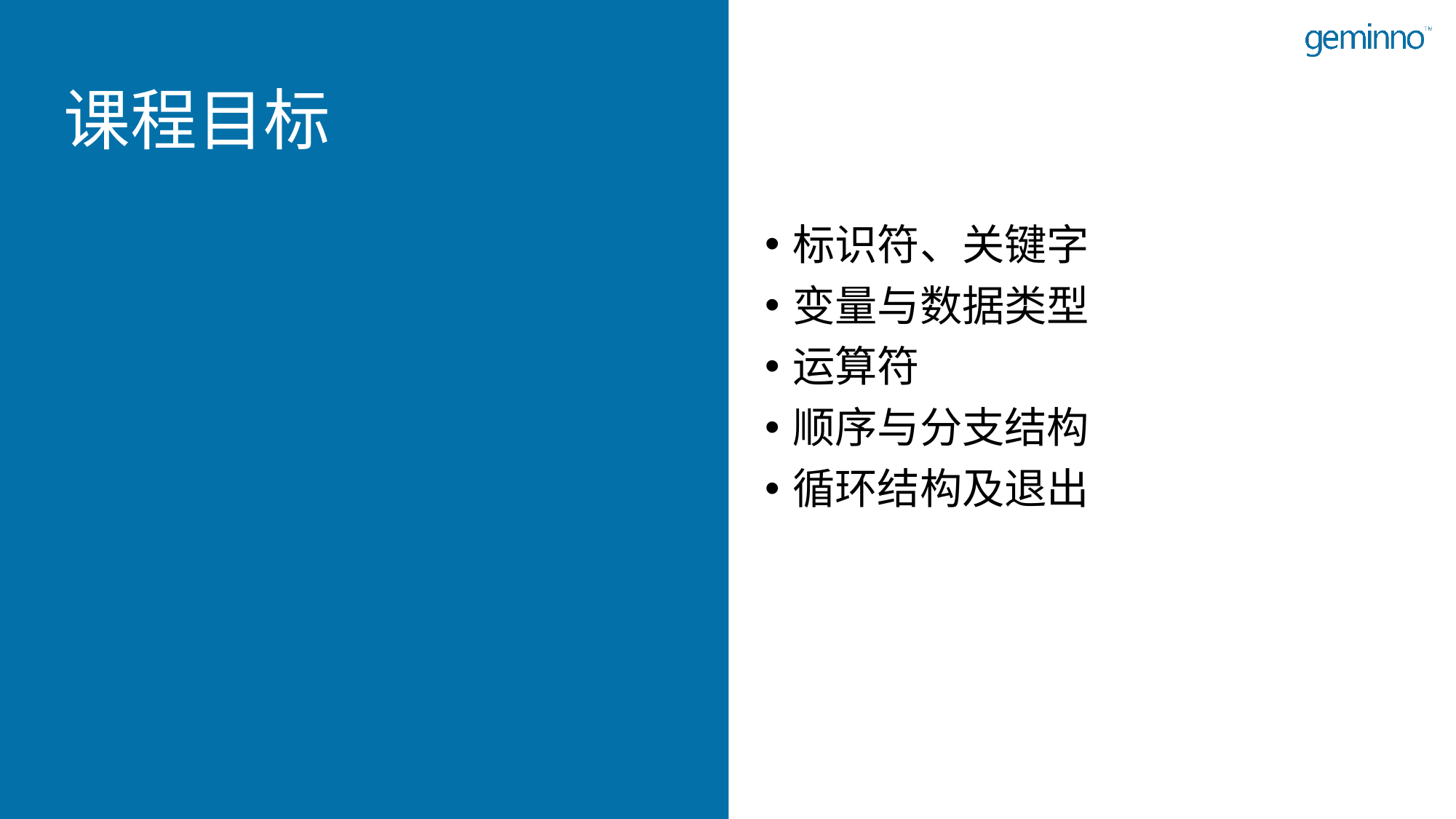

# 课程目标
标识符、关键字
变量与数据类型
运算符
顺序与分支结构
循环结构及退出